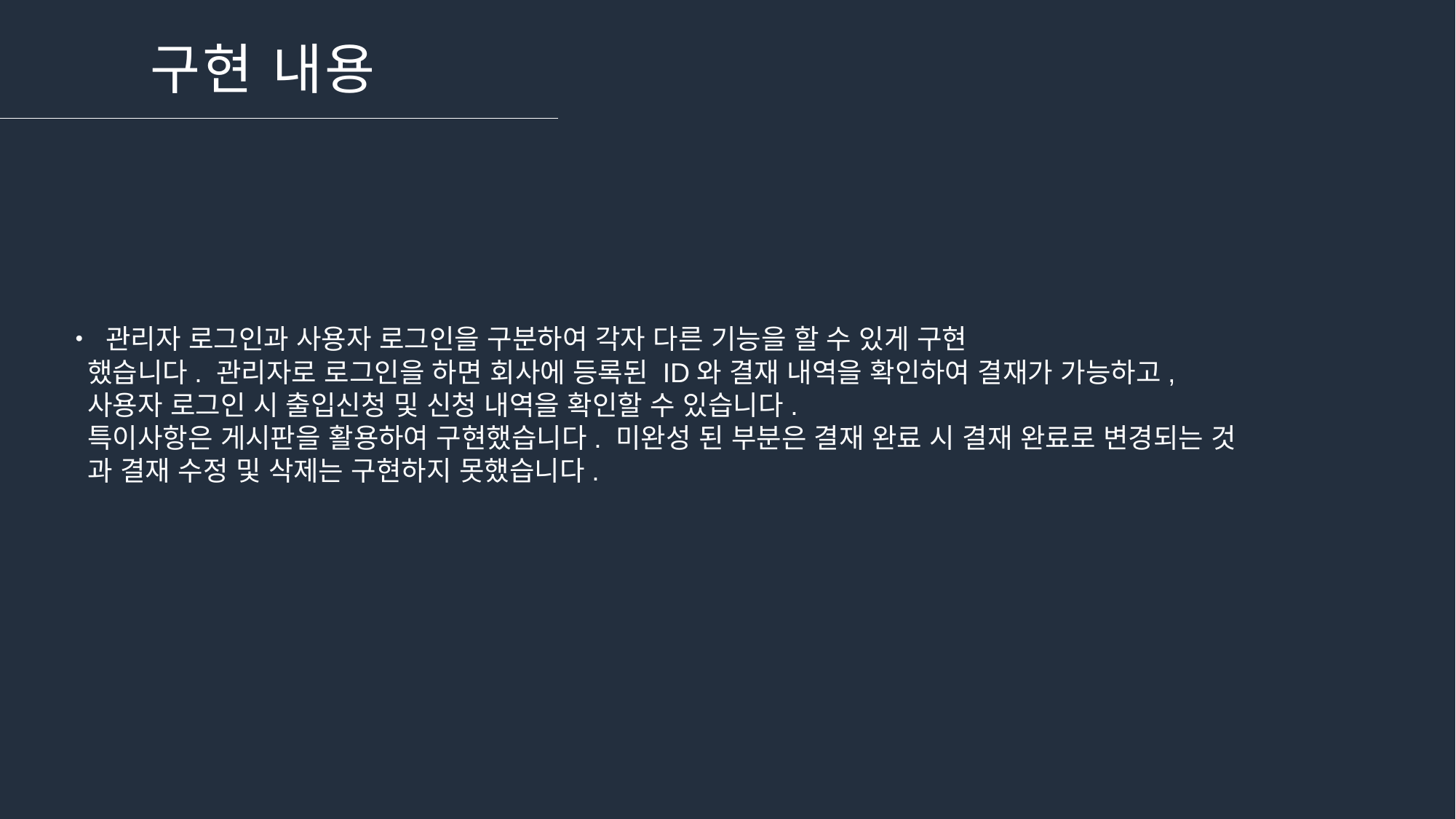

# 구현 내용
• 관리자 로그인과 사용자 로그인을 구분하여 각자 다른 기능을 할 수 있게 구현
  했습니다. 관리자로 로그인을 하면 회사에 등록된 ID와 결재 내역을 확인하여 결재가 가능하고,
  사용자 로그인 시 출입신청 및 신청 내역을 확인할 수 있습니다.
  특이사항은 게시판을 활용하여 구현했습니다. 미완성 된 부분은 결재 완료 시 결재 완료로 변경되는 것
  과 결재 수정 및 삭제는 구현하지 못했습니다.